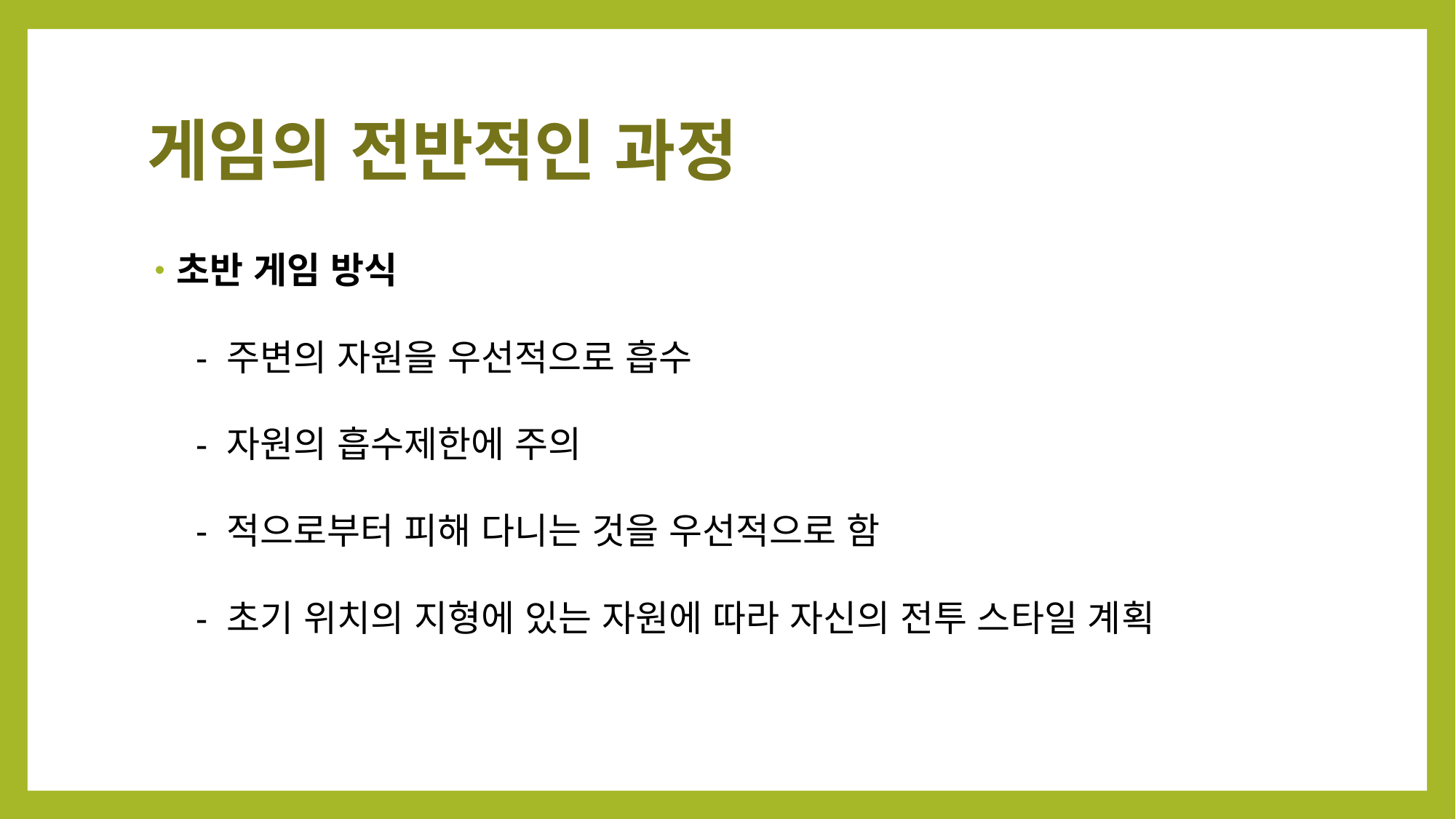

# 게임의 전반적인 과정
초반 게임 방식
    - 주변의 자원을 우선적으로 흡수
    - 자원의 흡수제한에 주의
    - 적으로부터 피해 다니는 것을 우선적으로 함
    - 초기 위치의 지형에 있는 자원에 따라 자신의 전투 스타일 계획